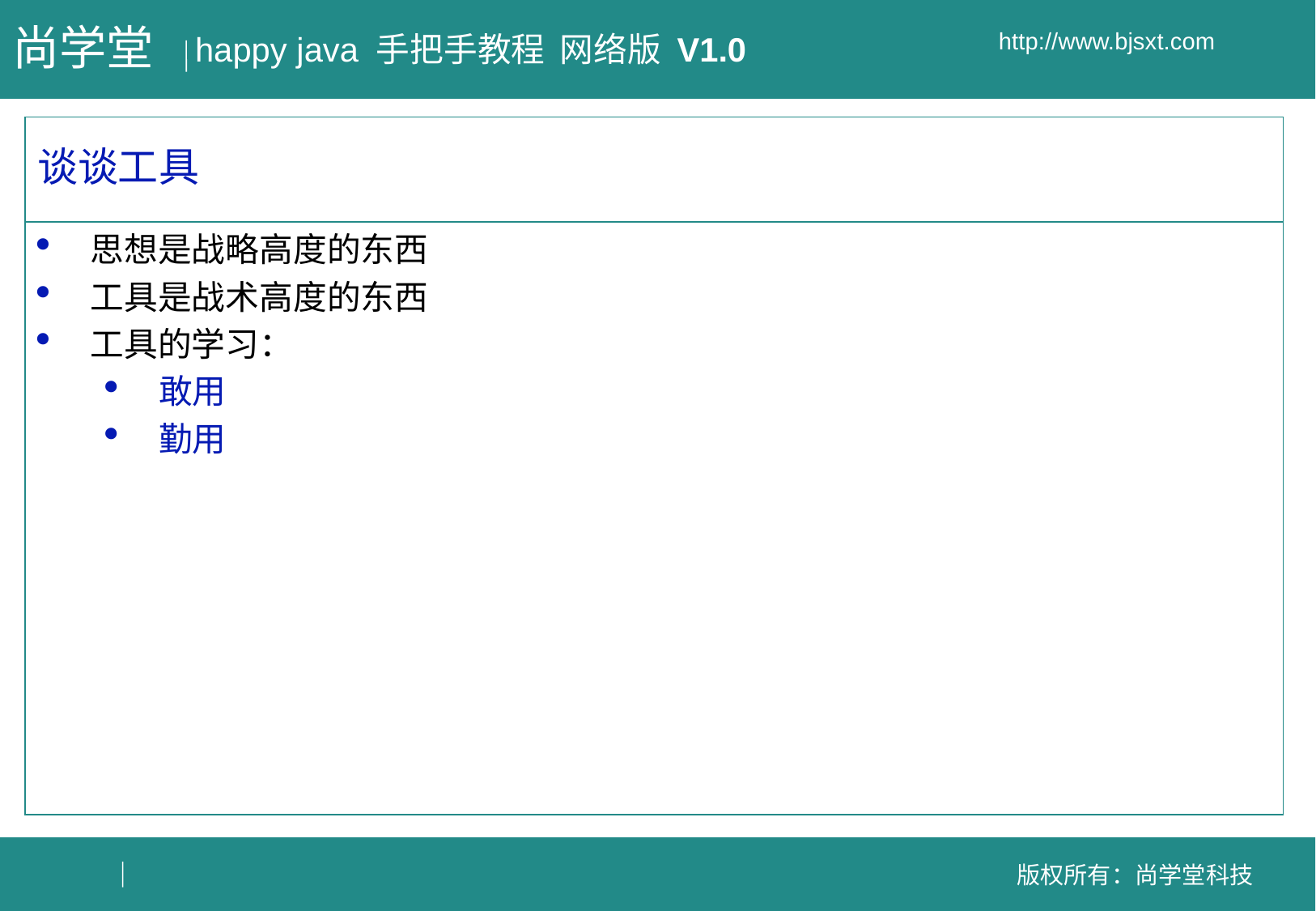

# 谈谈工具
思想是战略高度的东西
工具是战术高度的东西
工具的学习：
敢用
勤用